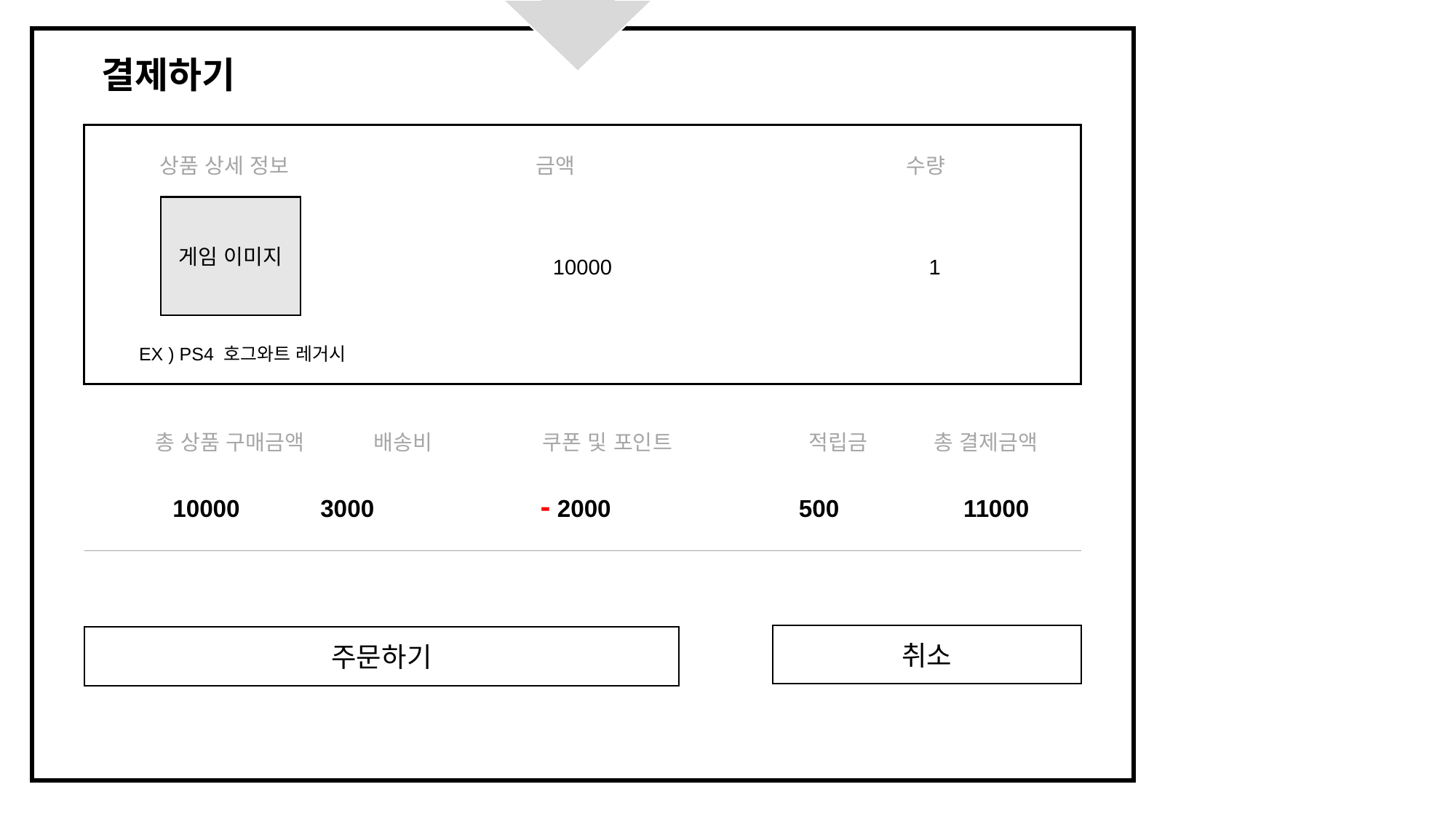

결제하기

      상품 상세 정보		               금액 			    수량
게임 이미지
1
10000
EX ) PS4 호그와트 레거시
총 상품 구매금액 	배송비	          쿠폰 및 포인트	                  적립금           총 결제금액
     10000            3000    	           - 2000 	                 500	         11000
취소
주문하기